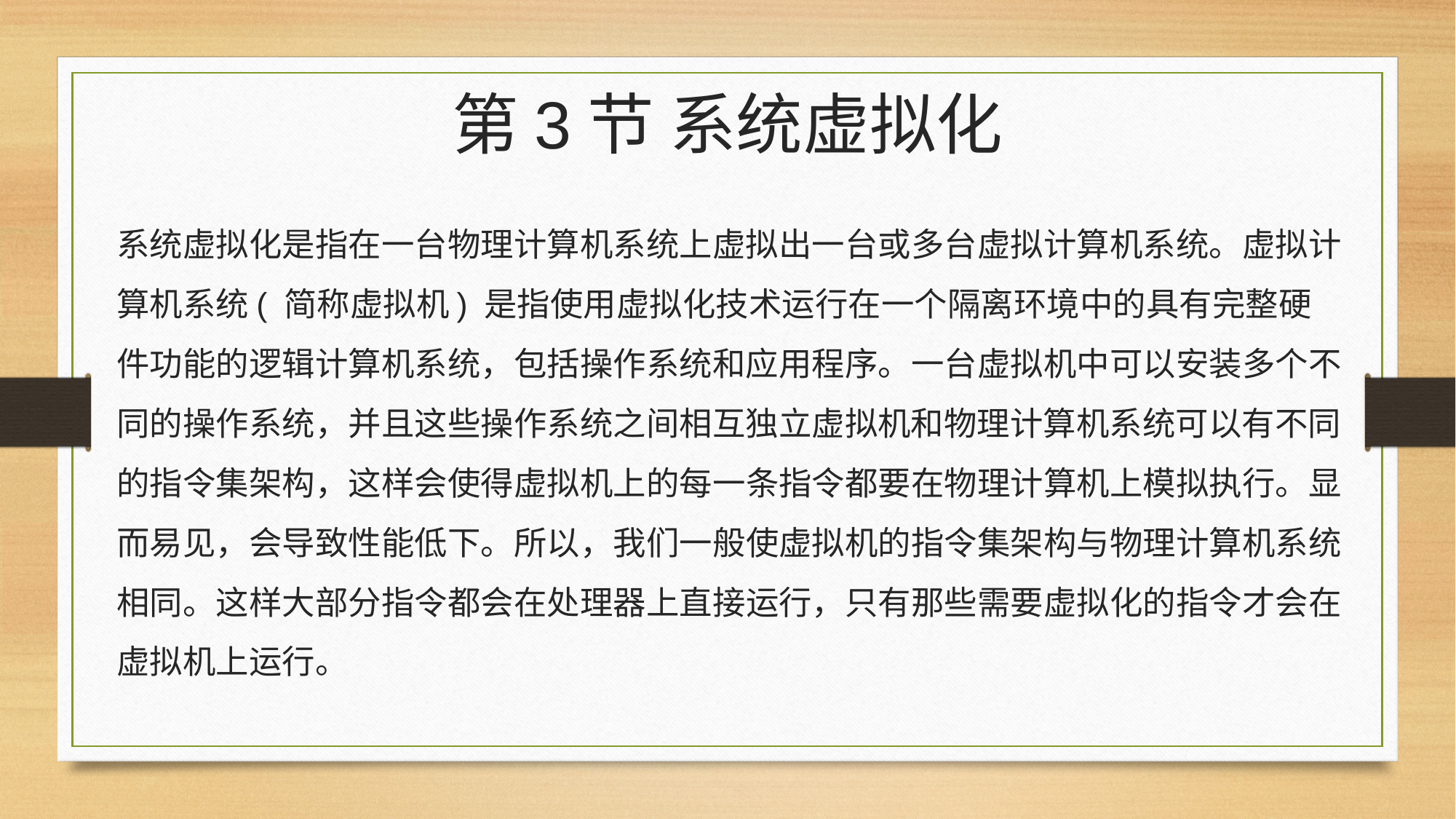

# 第3节 系统虚拟化
系统虚拟化是指在一台物理计算机系统上虚拟出一台或多台虚拟计算机系统。虚拟计算机系统( 简称虚拟机) 是指使用虚拟化技术运行在一个隔离环境中的具有完整硬件功能的逻辑计算机系统，包括操作系统和应用程序。一台虚拟机中可以安装多个不同的操作系统，并且这些操作系统之间相互独立虚拟机和物理计算机系统可以有不同的指令集架构，这样会使得虚拟机上的每一条指令都要在物理计算机上模拟执行。显而易见，会导致性能低下。所以，我们一般使虚拟机的指令集架构与物理计算机系统相同。这样大部分指令都会在处理器上直接运行，只有那些需要虚拟化的指令才会在虚拟机上运行。